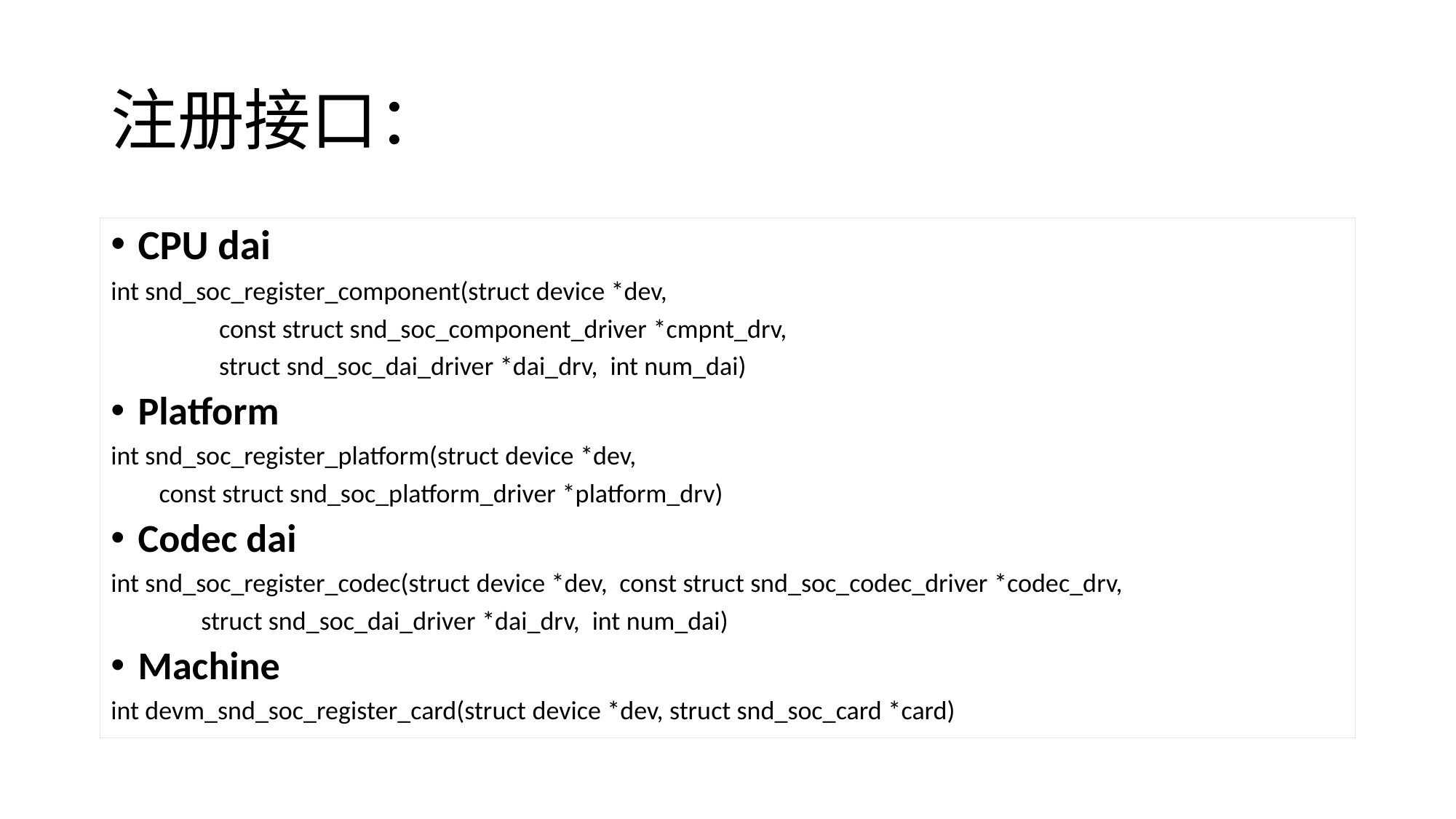

# 注册接口：
CPU dai
int snd_soc_register_component(struct device *dev,
                  const struct snd_soc_component_driver *cmpnt_drv,
                  struct snd_soc_dai_driver *dai_drv,  int num_dai)
Platform
int snd_soc_register_platform(struct device *dev,
        const struct snd_soc_platform_driver *platform_drv)
Codec dai
int snd_soc_register_codec(struct device *dev,  const struct snd_soc_codec_driver *codec_drv,
               struct snd_soc_dai_driver *dai_drv,  int num_dai)
Machine
int devm_snd_soc_register_card(struct device *dev, struct snd_soc_card *card)